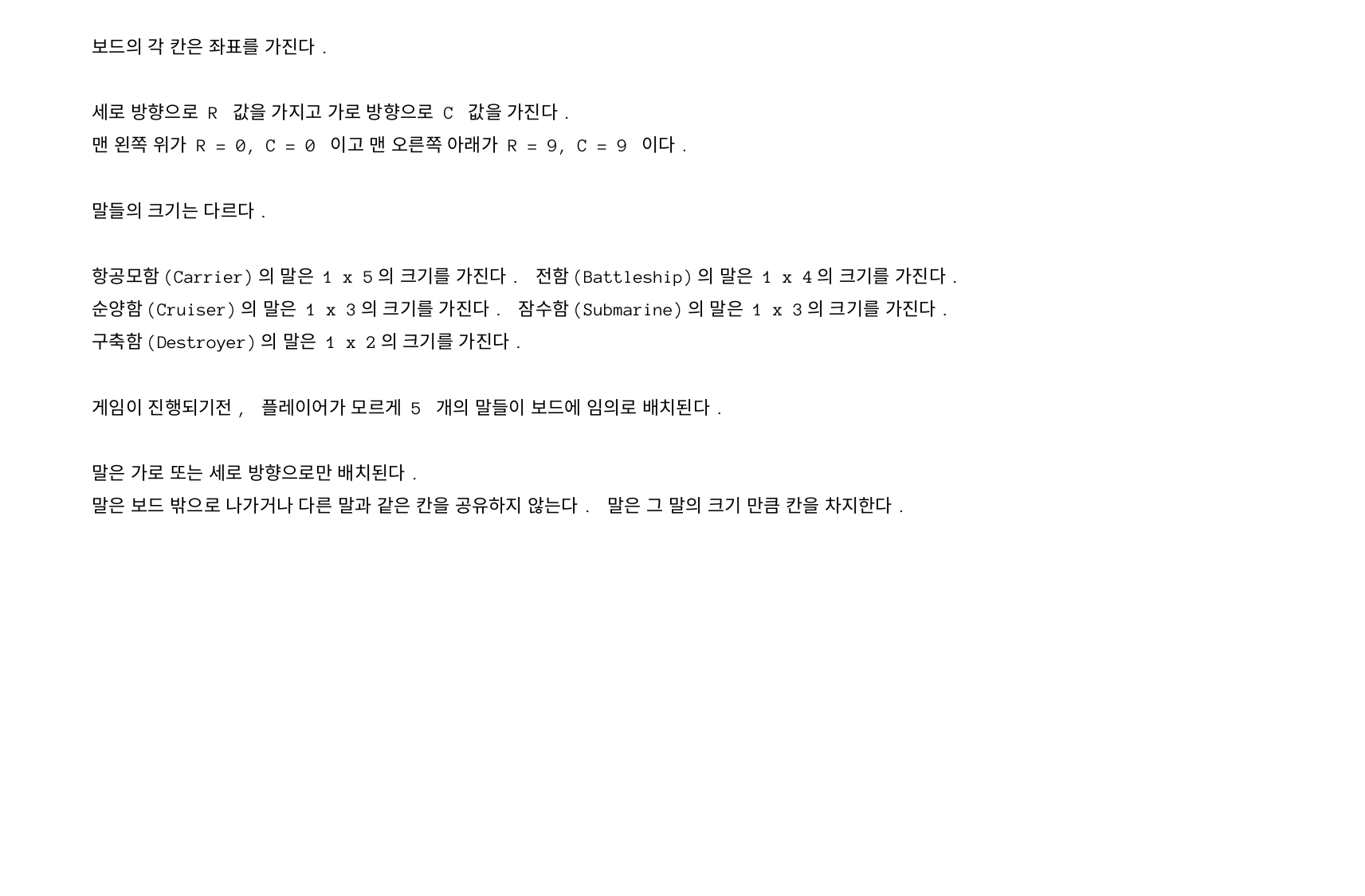

보드의 각 칸은 좌표를 가진다.

세로 방향으로 R 값을 가지고 가로 방향으로 C 값을 가진다.
맨 왼쪽 위가 R = 0, C = 0 이고 맨 오른쪽 아래가 R = 9, C = 9 이다.

말들의 크기는 다르다.

항공모함(Carrier)의 말은 1 x 5의 크기를 가진다. 전함(Battleship)의 말은 1 x 4의 크기를 가진다.
순양함(Cruiser)의 말은 1 x 3의 크기를 가진다. 잠수함(Submarine)의 말은 1 x 3의 크기를 가진다.
구축함(Destroyer)의 말은 1 x 2의 크기를 가진다.

게임이 진행되기전, 플레이어가 모르게 5 개의 말들이 보드에 임의로 배치된다.

말은 가로 또는 세로 방향으로만 배치된다.
말은 보드 밖으로 나가거나 다른 말과 같은 칸을 공유하지 않는다. 말은 그 말의 크기 만큼 칸을 차지한다.